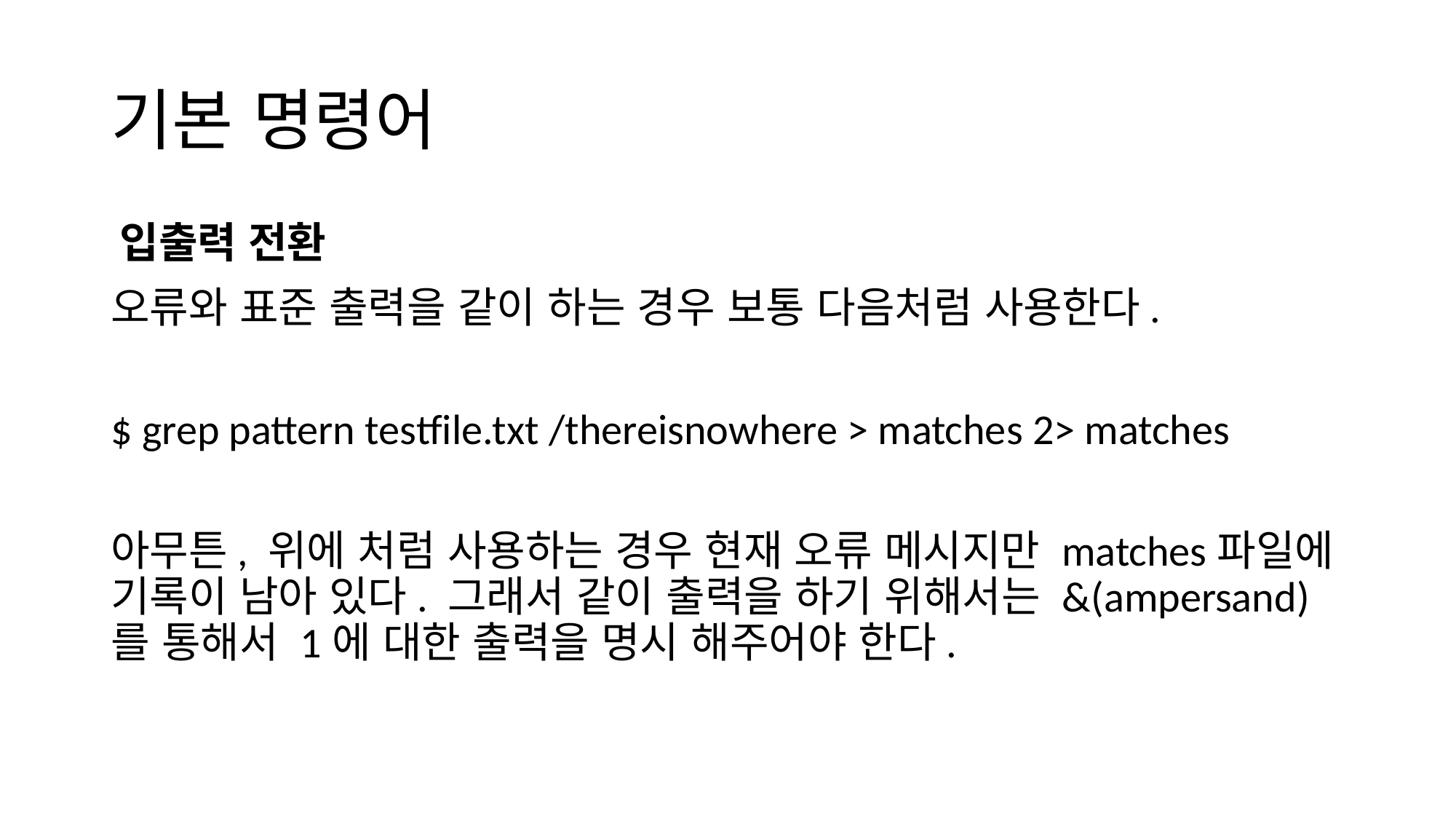

# 기본 명령어
입출력 전환
오류와 표준 출력을 같이 하는 경우 보통 다음처럼 사용한다.

$ grep pattern testfile.txt /thereisnowhere > matches 2> matches

아무튼, 위에 처럼 사용하는 경우 현재 오류 메시지만 matches파일에 기록이 남아 있다. 그래서 같이 출력을 하기 위해서는 &(ampersand)를 통해서 1에 대한 출력을 명시 해주어야 한다.